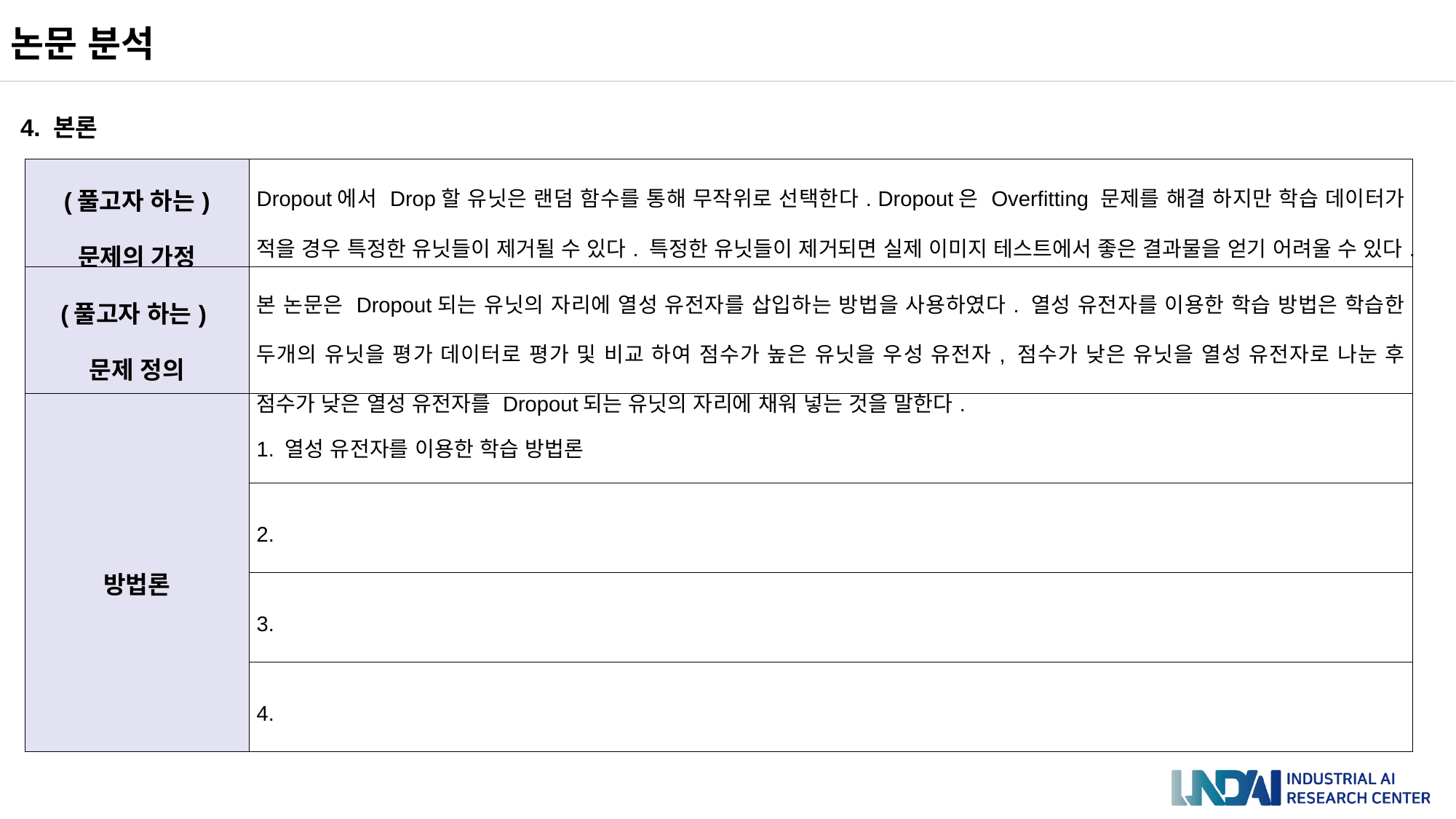

논문 분석
4. 본론

| (풀고자 하는) 문제의 가정 | Dropout에서 Drop할 유닛은 랜덤 함수를 통해 무작위로 선택한다. Dropout은 Overfitting 문제를 해결 하지만 학습 데이터가 적을 경우 특정한 유닛들이 제거될 수 있다. 특정한 유닛들이 제거되면 실제 이미지 테스트에서 좋은 결과물을 얻기 어려울 수 있다. |
| --- | --- |
| (풀고자 하는) 문제 정의 | 본 논문은 Dropout되는 유닛의 자리에 열성 유전자를 삽입하는 방법을 사용하였다. 열성 유전자를 이용한 학습 방법은 학습한 두개의 유닛을 평가 데이터로 평가 및 비교 하여 점수가 높은 유닛을 우성 유전자, 점수가 낮은 유닛을 열성 유전자로 나눈 후 점수가 낮은 열성 유전자를 Dropout되는 유닛의 자리에 채워 넣는 것을 말한다. |
| 방법론 | 1. 열성 유전자를 이용한 학습 방법론 |
|  | 2. |
|  | 3. |
|  | 4. |